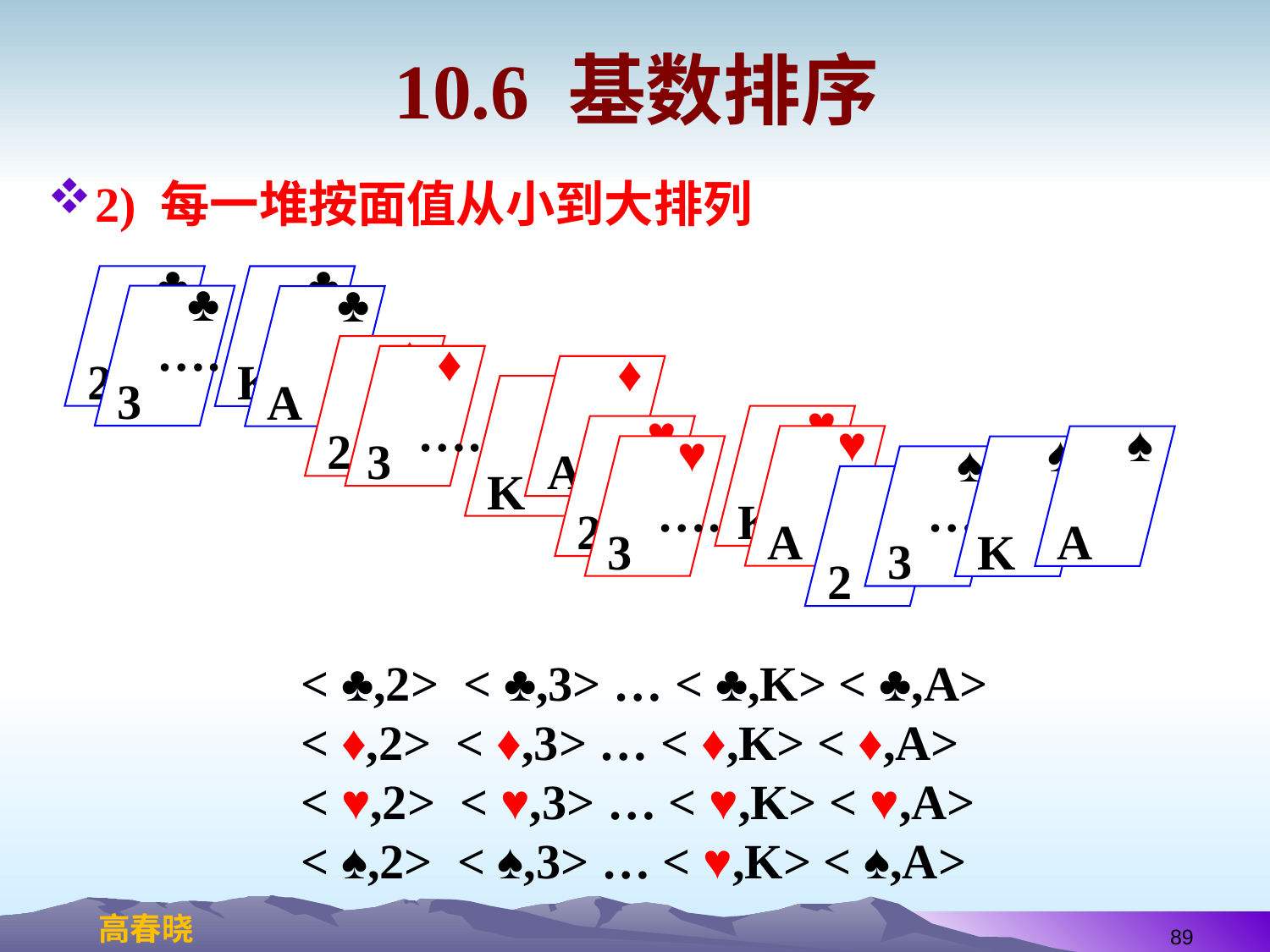

# 10.6 基数排序
2) 每一堆按面值从小到大排列

♣

2
♣

K
♣

3
♣

A
……
♦

2
♦

3
♦

A
♦

K
♥

K
……
♥

2
♥

A
♠

A
♥

3
♠

K
♠

3
♠

2
……
……
< ♣,2>  < ♣,3> … < ♣,K> < ♣,A>
< ♦,2>  < ♦,3> … < ♦,K> < ♦,A>
< ♥,2>  < ♥,3> … < ♥,K> < ♥,A>
< ♠,2>  < ♠,3> … < ♥,K> < ♠,A>
89